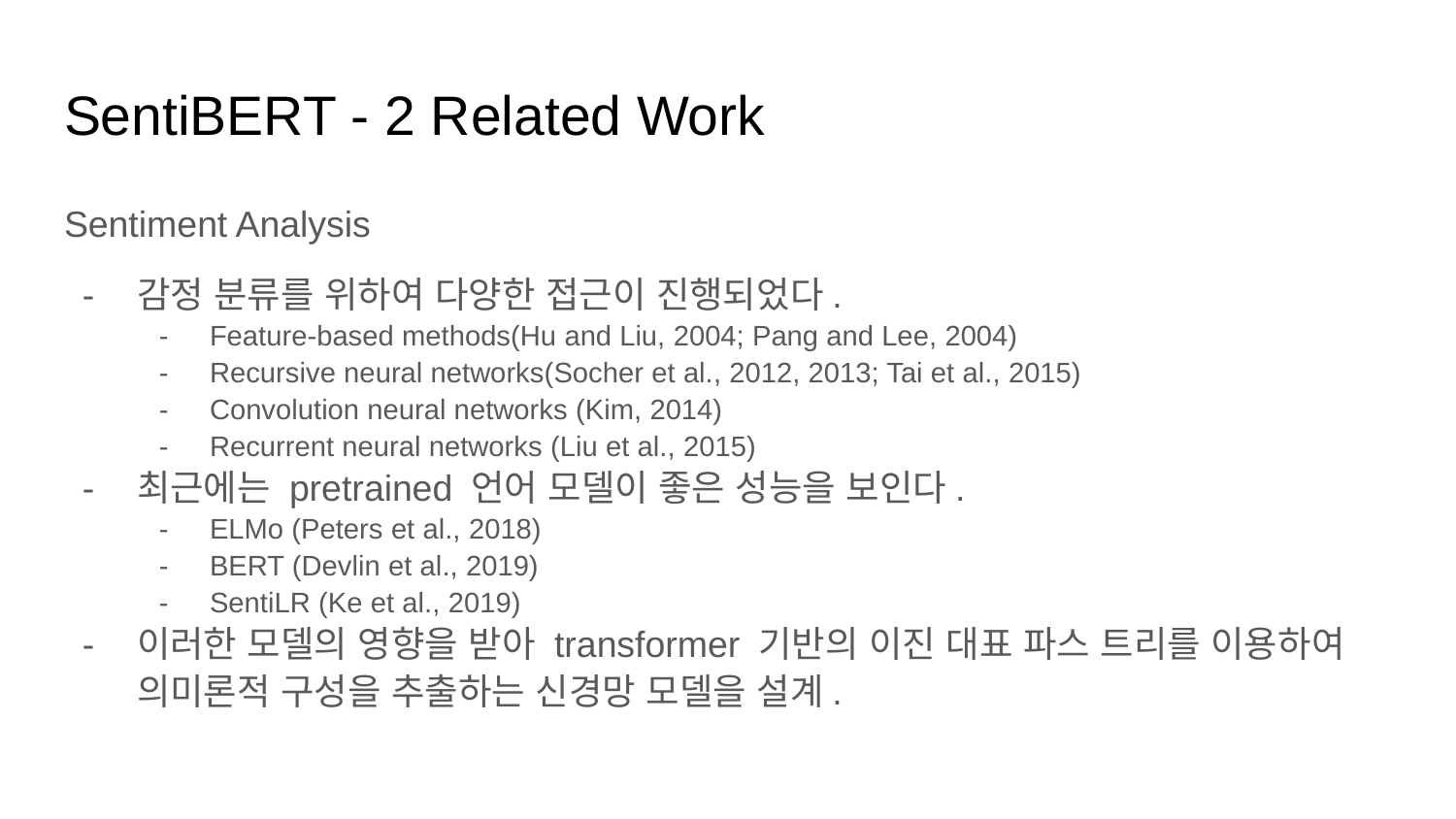

# SentiBERT - 2 Related Work
Sentiment Analysis
감정 분류를 위하여 다양한 접근이 진행되었다.
Feature-based methods(Hu and Liu, 2004; Pang and Lee, 2004)
Recursive neural networks(Socher et al., 2012, 2013; Tai et al., 2015)
Convolution neural networks (Kim, 2014)
Recurrent neural networks (Liu et al., 2015)
최근에는 pretrained 언어 모델이 좋은 성능을 보인다.
ELMo (Peters et al., 2018)
BERT (Devlin et al., 2019)
SentiLR (Ke et al., 2019)
이러한 모델의 영향을 받아 transformer 기반의 이진 대표 파스 트리를 이용하여 의미론적 구성을 추출하는 신경망 모델을 설계.